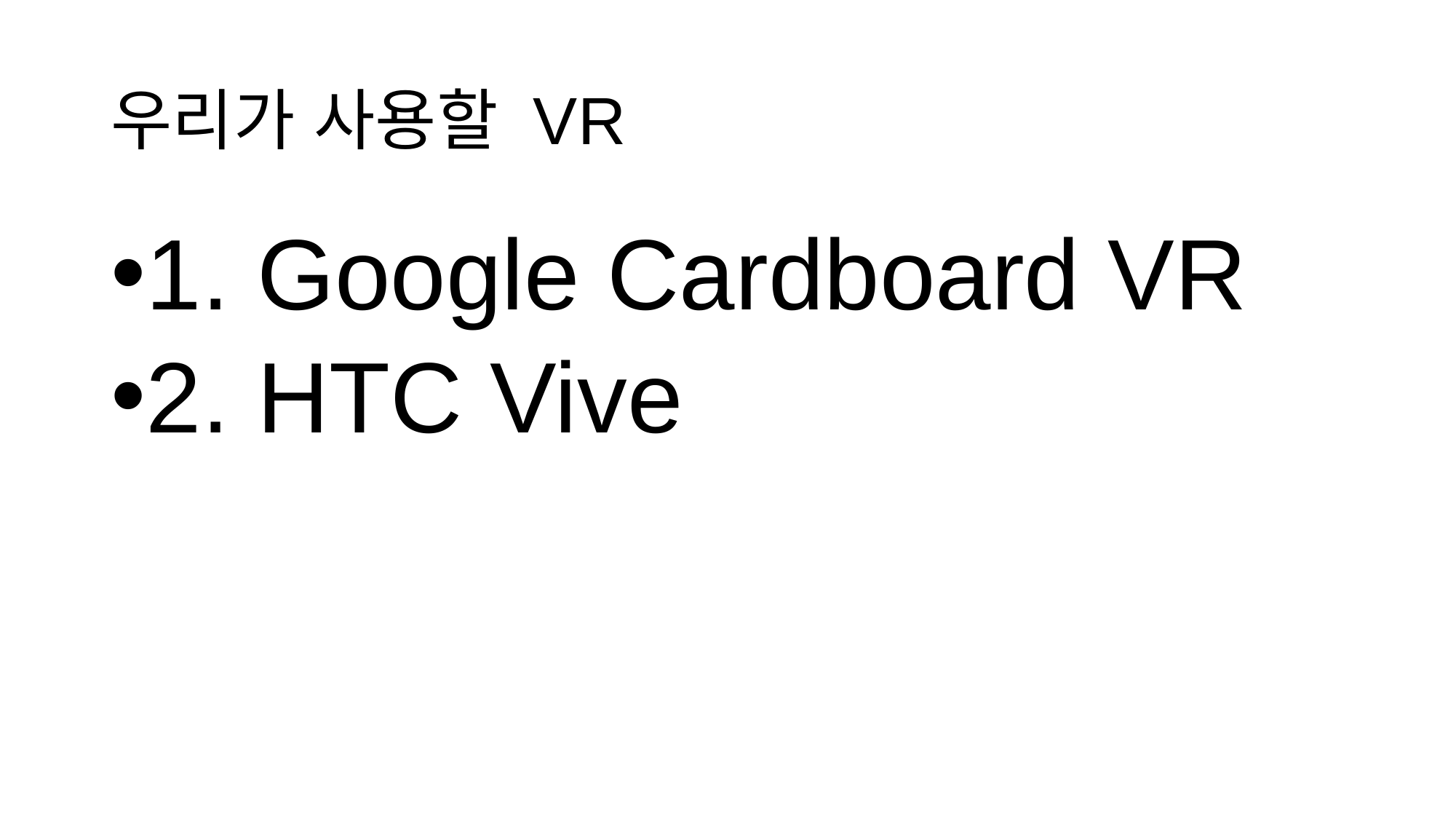

# 우리가 사용할 VR
1. Google Cardboard VR
2. HTC Vive